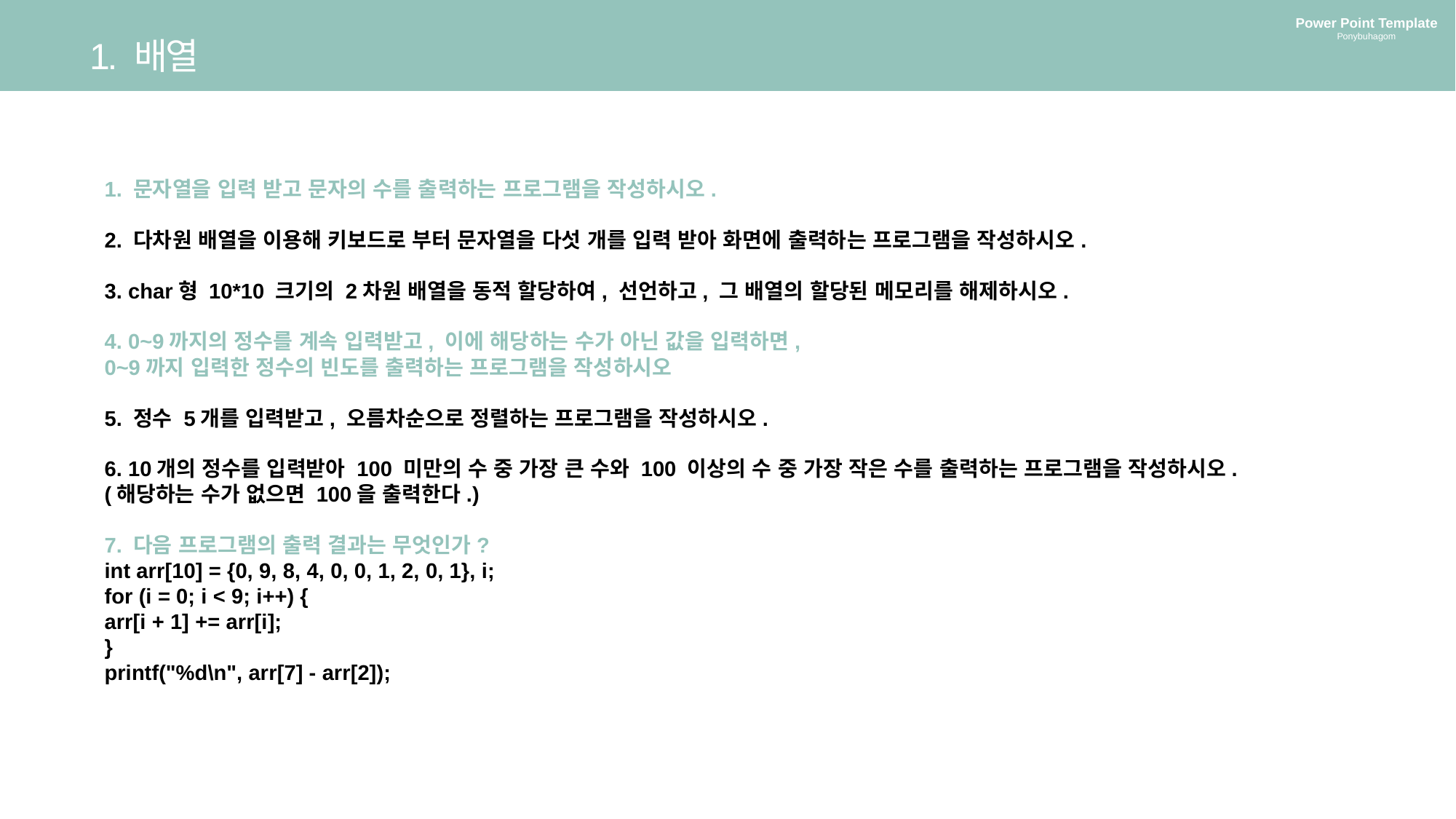

Power Point Template
Ponybuhagom
1. 배열
1. 문자열을 입력 받고 문자의 수를 출력하는 프로그램을 작성하시오.

2. 다차원 배열을 이용해 키보드로 부터 문자열을 다섯 개를 입력 받아 화면에 출력하는 프로그램을 작성하시오.

3. char형 10*10 크기의 2차원 배열을 동적 할당하여, 선언하고, 그 배열의 할당된 메모리를 해제하시오.

4. 0~9까지의 정수를 계속 입력받고, 이에 해당하는 수가 아닌 값을 입력하면,
0~9까지 입력한 정수의 빈도를 출력하는 프로그램을 작성하시오

5. 정수 5개를 입력받고, 오름차순으로 정렬하는 프로그램을 작성하시오.

6. 10개의 정수를 입력받아 100 미만의 수 중 가장 큰 수와 100 이상의 수 중 가장 작은 수를 출력하는 프로그램을 작성하시오.
(해당하는 수가 없으면 100을 출력한다.)

7. 다음 프로그램의 출력 결과는 무엇인가?
int arr[10] = {0, 9, 8, 4, 0, 0, 1, 2, 0, 1}, i;
for (i = 0; i < 9; i++) {
arr[i + 1] += arr[i];
}
printf("%d\n", arr[7] - arr[2]);